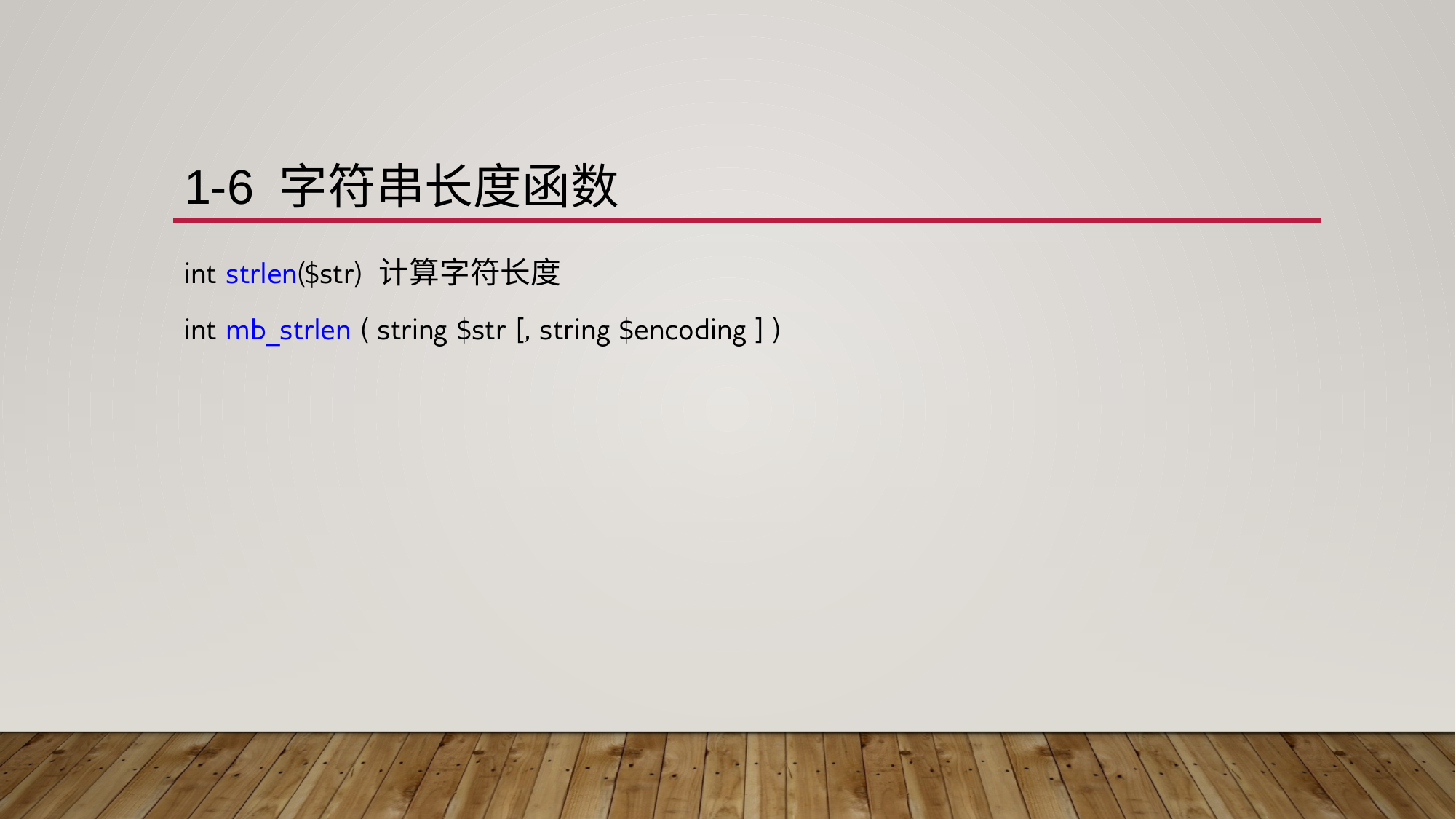

# 1-6 字符串长度函数
int strlen($str) 计算字符长度
int mb_strlen ( string $str [, string $encoding ] )